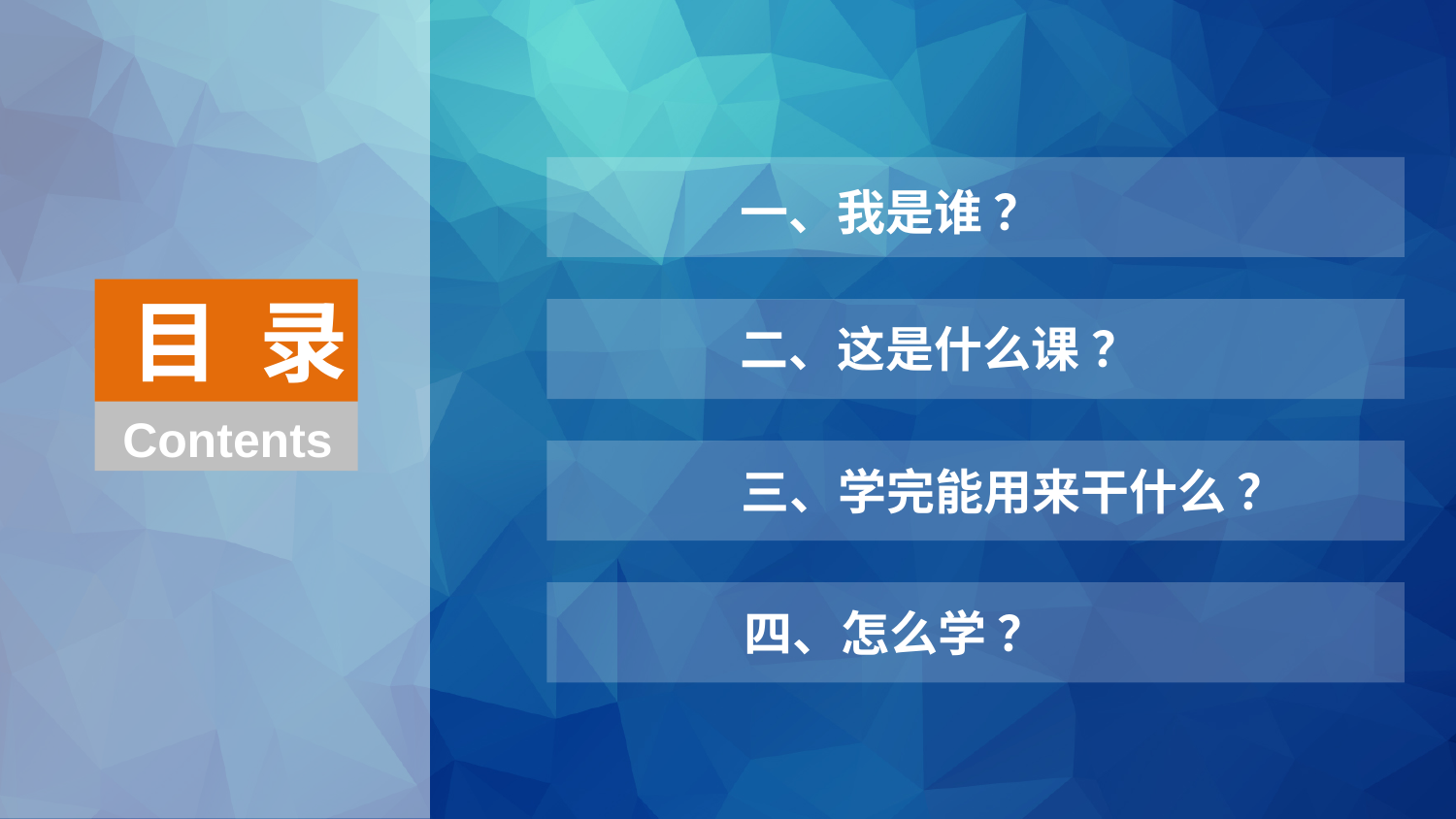

一、我是谁 ？
目  录

Contents

二、这是什么课 ？

三、学完能用来干什么 ？

四、怎么学 ？